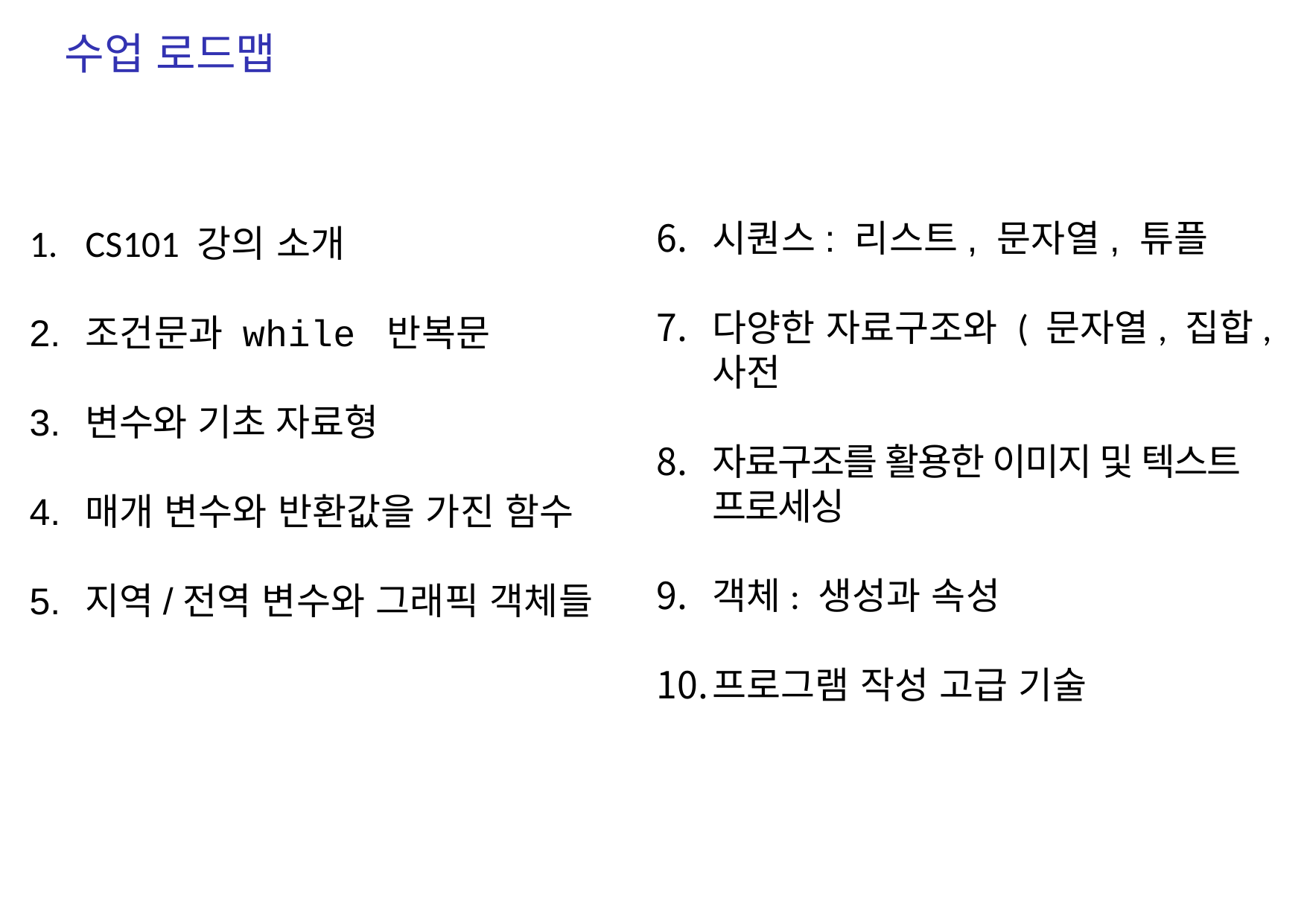

# 수업 로드맵
시퀀스: 리스트, 문자열, 튜플

다양한 자료구조와 ( 문자열, 집합, 사전

자료구조를 활용한 이미지 및 텍스트 프로세싱

객체: 생성과 속성

프로그램 작성 고급 기술
CS101 강의 소개

조건문과 while 반복문

변수와 기초 자료형

매개 변수와 반환값을 가진 함수

지역/전역 변수와 그래픽 객체들